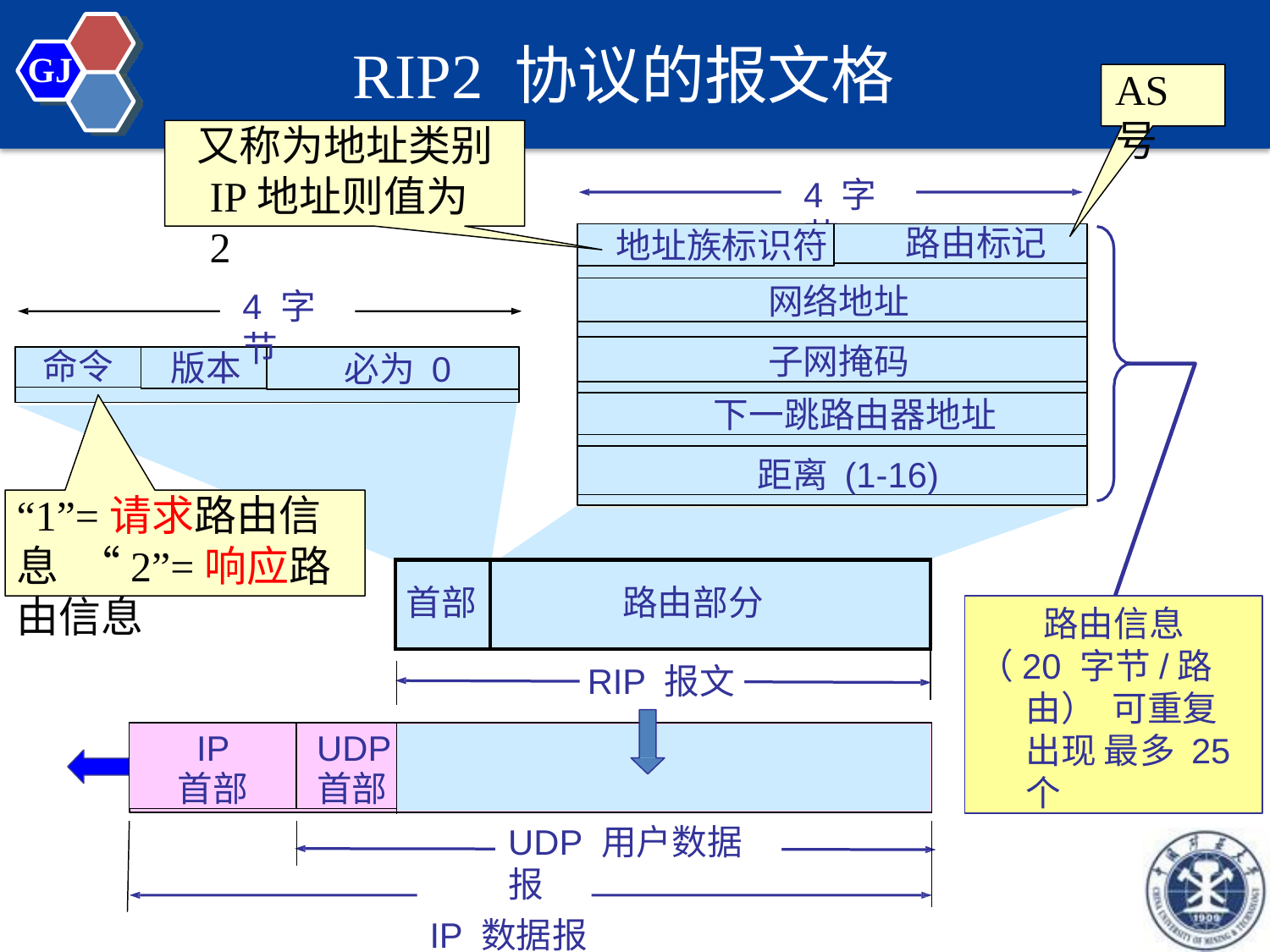

# RIP2 协议的报文格式
GJ
AS号

又称为地址类别

IP地址则值为2
4 字节

地址族标识符
路由标记

网络地址

4 字节

子网掩码

命令
版本
必为 0

下一跳路由器地址

距离 (1-16)
“1”=请求路由信息  “2”=响应路由信息

| 首部 | 路由部分 |
| --- | --- |
| RIP 报文 |  |
路由信息
（20 字节/路由）  可重复出现 最多 25 个

IP
首部
UDP
首部

UDP 用户数据报
IP 数据报